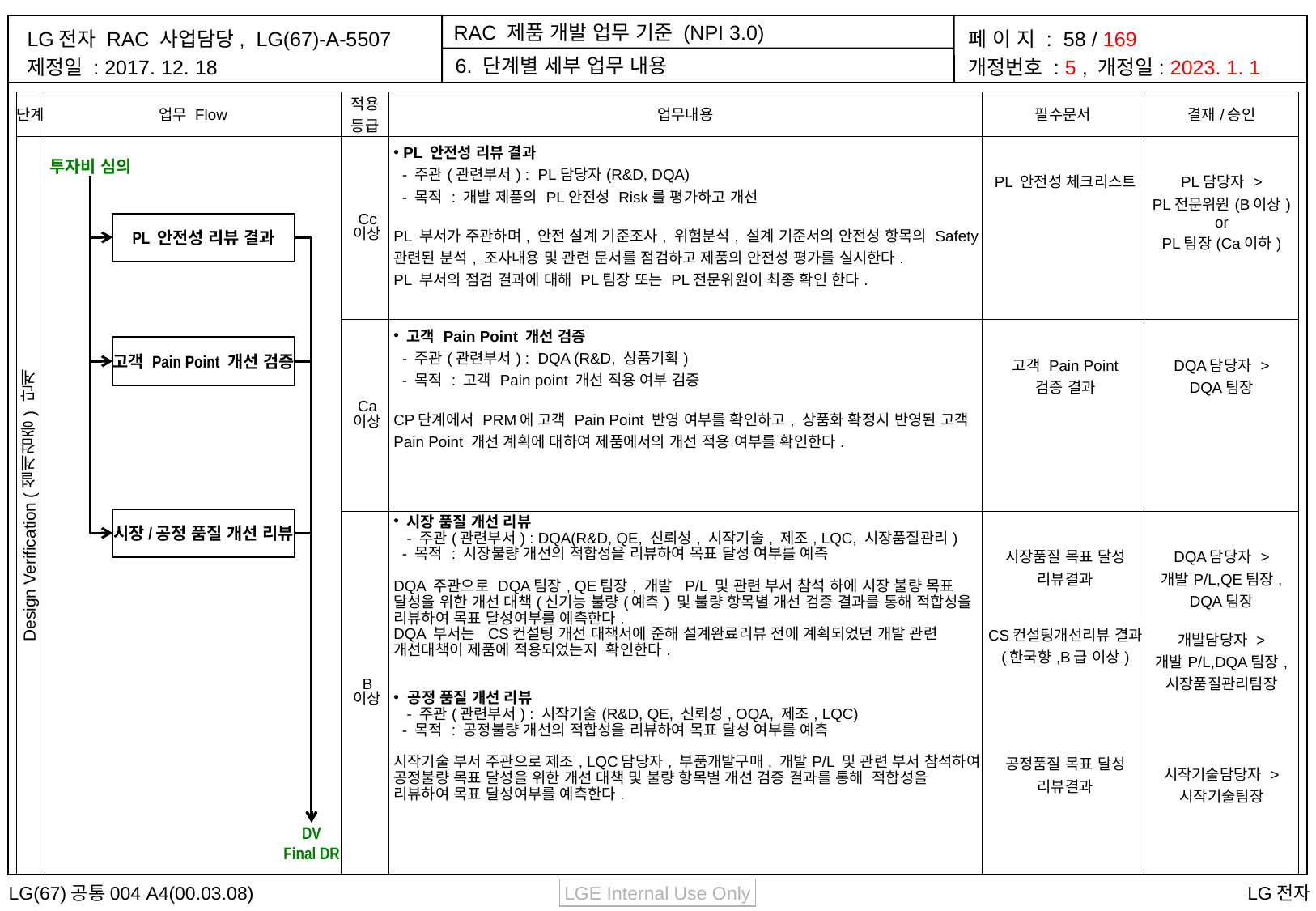

6. 단계별 세부 업무 내용
| 단계 | 업무 Flow | 적용 등급 | 업무내용 | 필수문서 | 결재/승인 |
| --- | --- | --- | --- | --- | --- |
| Design Verification (설계검증) 단계 |  | Cc 이상 | PL 안전성 리뷰 결과 - 주관(관련부서) : PL담당자(R&D, DQA) - 목적 : 개발 제품의 PL안전성 Risk를 평가하고 개선 PL 부서가 주관하며, 안전 설계 기준조사, 위험분석, 설계 기준서의 안전성 항목의 Safety 관련된 분석, 조사내용 및 관련 문서를 점검하고 제품의 안전성 평가를 실시한다. PL 부서의 점검 결과에 대해 PL팀장 또는 PL전문위원이 최종 확인 한다. | PL 안전성 체크리스트 | PL담당자 > PL전문위원(B이상) or PL팀장(Ca이하) |
|  |  | Ca 이상 | 고객 Pain Point 개선 검증 - 주관(관련부서) : DQA (R&D, 상품기획) - 목적 : 고객 Pain point 개선 적용 여부 검증 CP단계에서 PRM에 고객 Pain Point 반영 여부를 확인하고, 상품화 확정시 반영된 고객 Pain Point 개선 계획에 대하여 제품에서의 개선 적용 여부를 확인한다. | 고객 Pain Point 검증 결과 | DQA담당자 > DQA팀장 |
|  |  | B 이상 | 시장 품질 개선 리뷰 - 주관(관련부서) : DQA(R&D, QE, 신뢰성, 시작기술, 제조, LQC, 시장품질관리) - 목적 : 시장불량 개선의 적합성을 리뷰하여 목표 달성 여부를 예측 DQA 주관으로 DQA팀장, QE팀장, 개발 P/L 및 관련 부서 참석 하에 시장 불량 목표 달성을 위한 개선 대책(신기능 불량(예측) 및 불량 항목별 개선 검증 결과를 통해 적합성을 리뷰하여 목표 달성여부를 예측한다. DQA 부서는 CS컨설팅 개선 대책서에 준해 설계완료리뷰 전에 계획되었던 개발 관련 개선대책이 제품에 적용되었는지 확인한다. 공정 품질 개선 리뷰 - 주관(관련부서) : 시작기술(R&D, QE, 신뢰성, OQA, 제조, LQC) - 목적 : 공정불량 개선의 적합성을 리뷰하여 목표 달성 여부를 예측 시작기술 부서 주관으로 제조, LQC담당자, 부품개발구매, 개발P/L 및 관련 부서 참석하여 공정불량 목표 달성을 위한 개선 대책 및 불량 항목별 개선 검증 결과를 통해 적합성을 리뷰하여 목표 달성여부를 예측한다. | 시장품질 목표 달성 리뷰결과 CS컨설팅개선리뷰 결과 (한국향,B급 이상) 공정품질 목표 달성 리뷰결과 | DQA담당자 > 개발P/L,QE팀장, DQA팀장 개발담당자 > 개발P/L,DQA팀장, 시장품질관리팀장 시작기술담당자 > 시작기술팀장 |
투자비 심의
PL 안전성 리뷰 결과
고객 Pain Point 개선 검증
시장/공정 품질 개선 리뷰
DV
Final DR